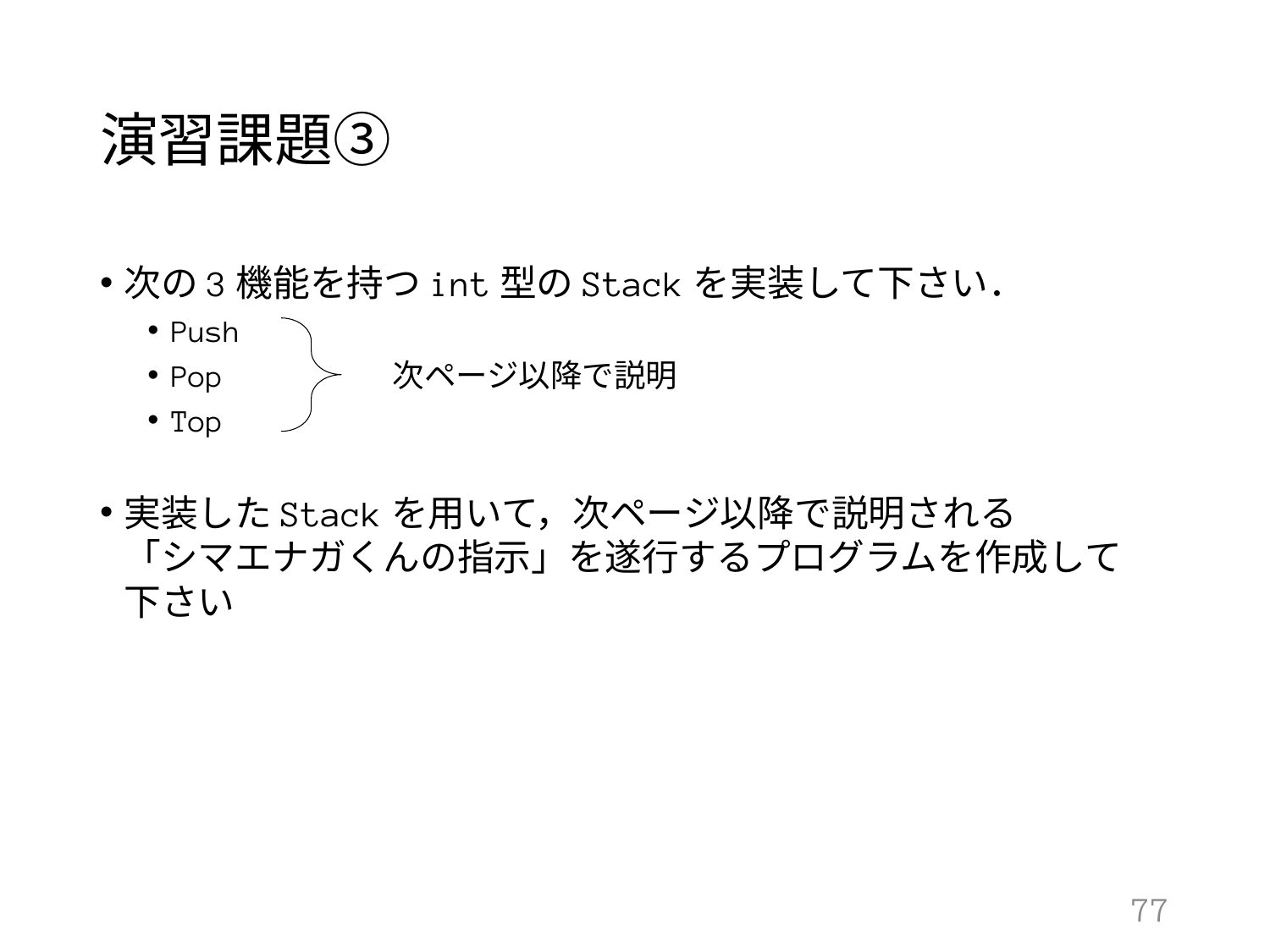

# 演習課題③
次の3機能を持つint型のStackを実装して下さい．
Push
Pop
Top
実装したStackを用いて，次ページ以降で説明される
「シマエナガくんの指示」を遂行するプログラムを作成して
下さい

次ページ以降で説明
77